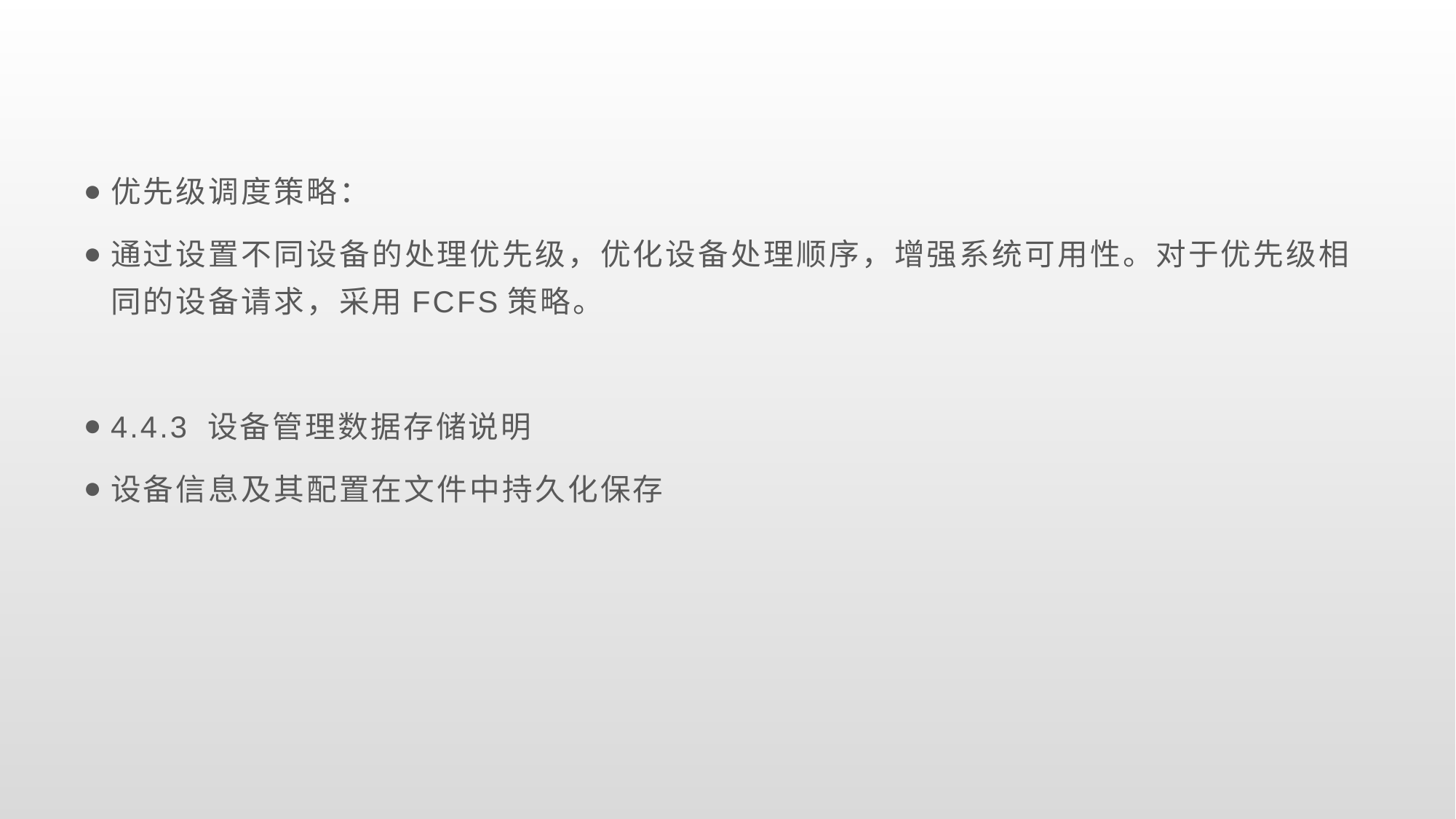

优先级调度策略：
通过设置不同设备的处理优先级，优化设备处理顺序，增强系统可用性。对于优先级相同的设备请求，采用FCFS策略。

4.4.3 设备管理数据存储说明
设备信息及其配置在文件中持久化保存